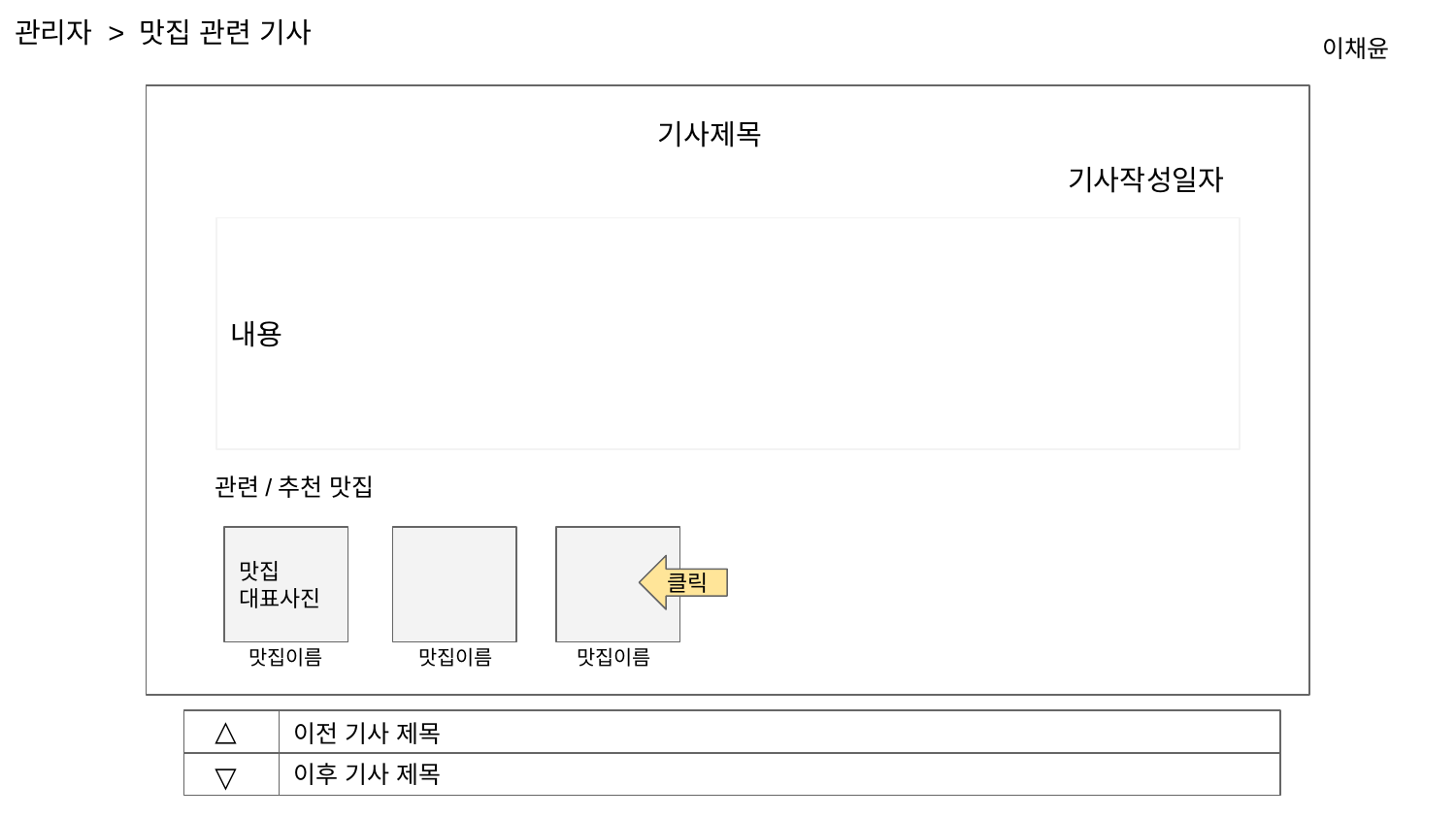

관리자 > 맛집 관련 기사
이채윤

기사제목
기사작성일자
내용
관련/추천 맛집
맛집
대표사진

클릭
 맛집이름
 맛집이름
 맛집이름
△
이전 기사 제목

▽
이후 기사 제목